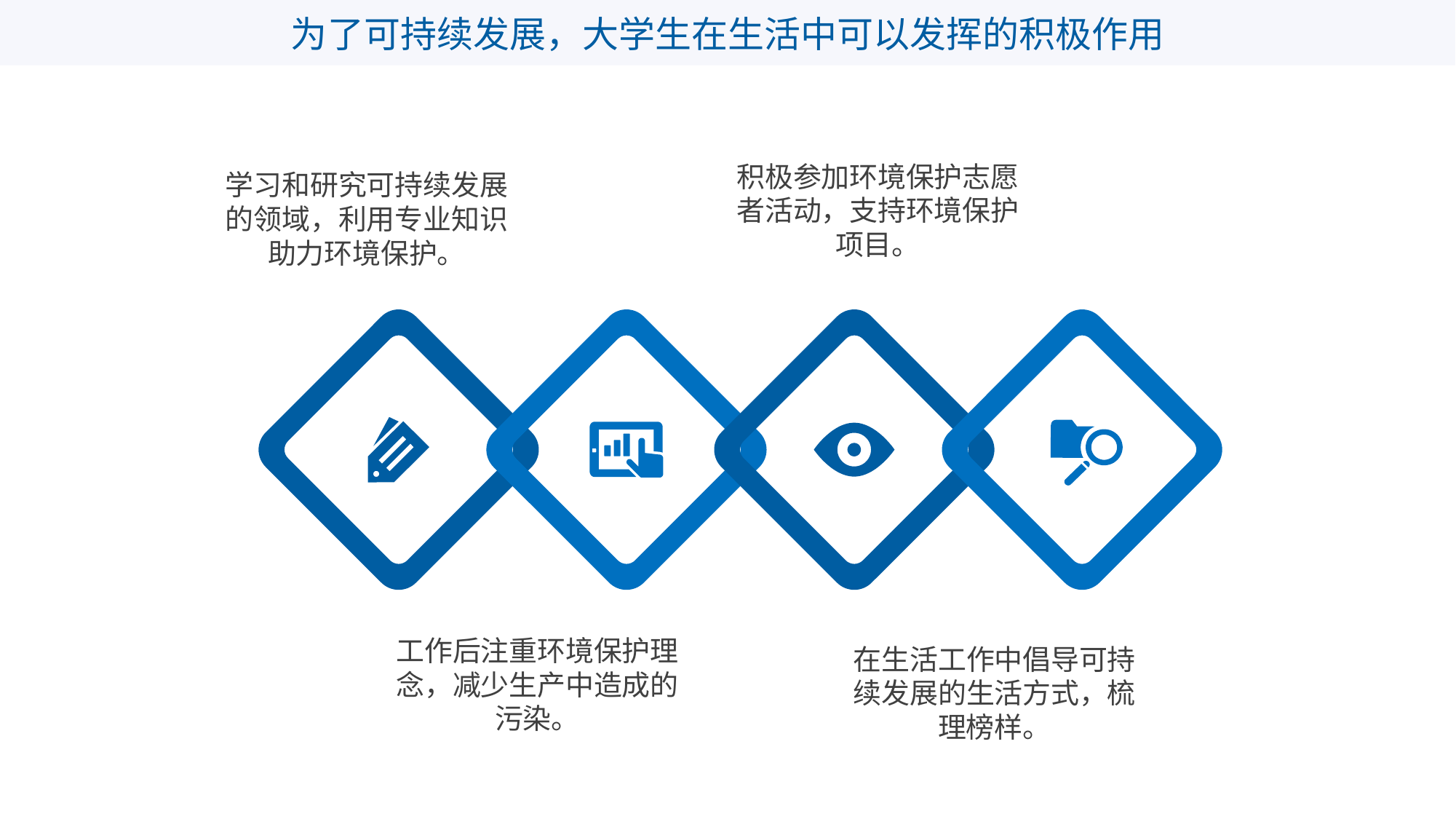

为了可持续发展，大学生在生活中可以发挥的积极作用
积极参加环境保护志愿者活动，支持环境保护项目。
学习和研究可持续发展的领域，利用专业知识助力环境保护。

工作后注重环境保护理念，减少生产中造成的污染。
在生活工作中倡导可持续发展的生活方式，梳理榜样。